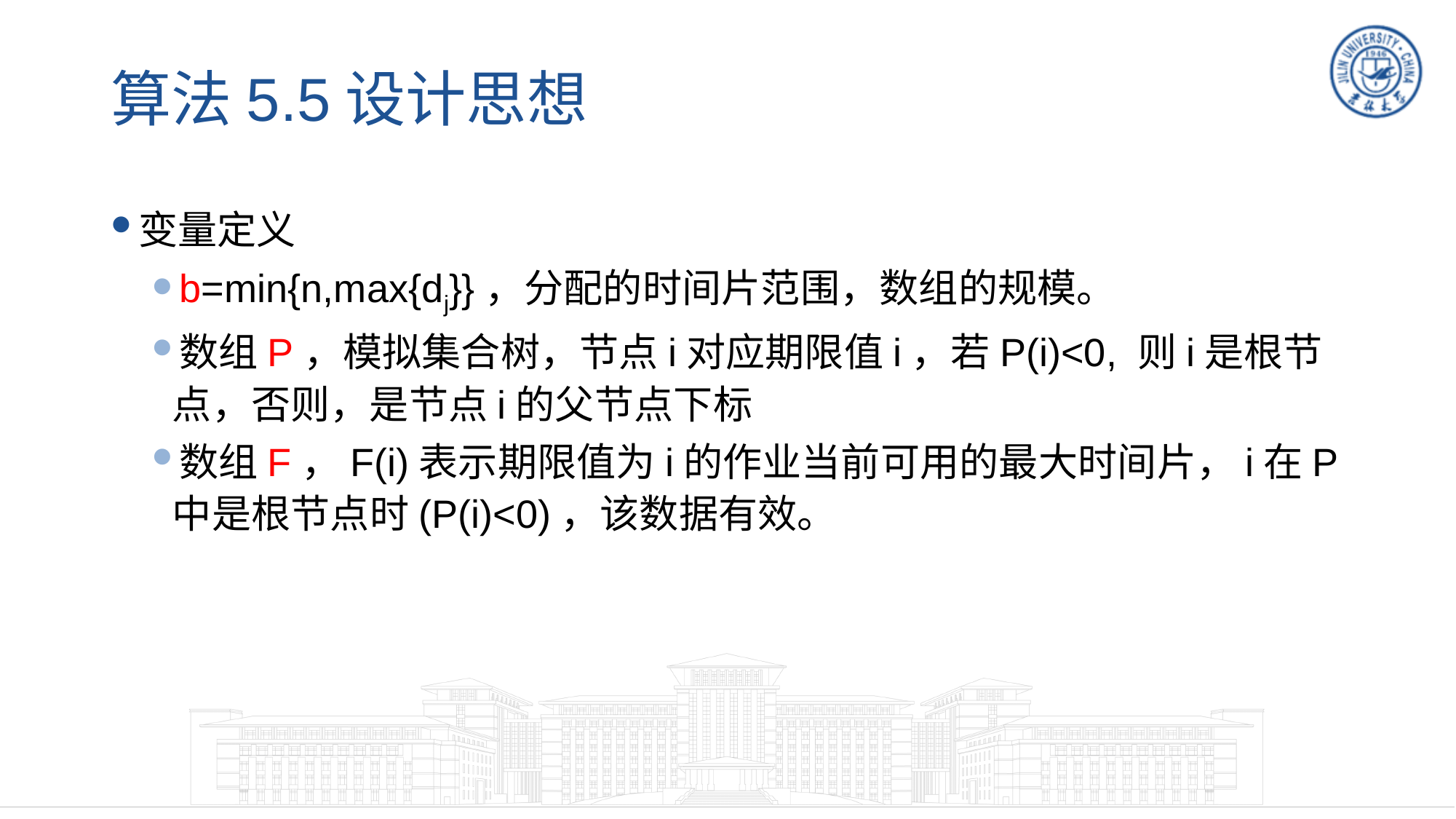

# 算法5.5设计思想
变量定义
b=min{n,max{dj}}，分配的时间片范围，数组的规模。
数组P，模拟集合树，节点i对应期限值i，若P(i)<0, 则i是根节点，否则，是节点i的父节点下标
数组F，F(i)表示期限值为i的作业当前可用的最大时间片，i在P中是根节点时(P(i)<0)，该数据有效。

35